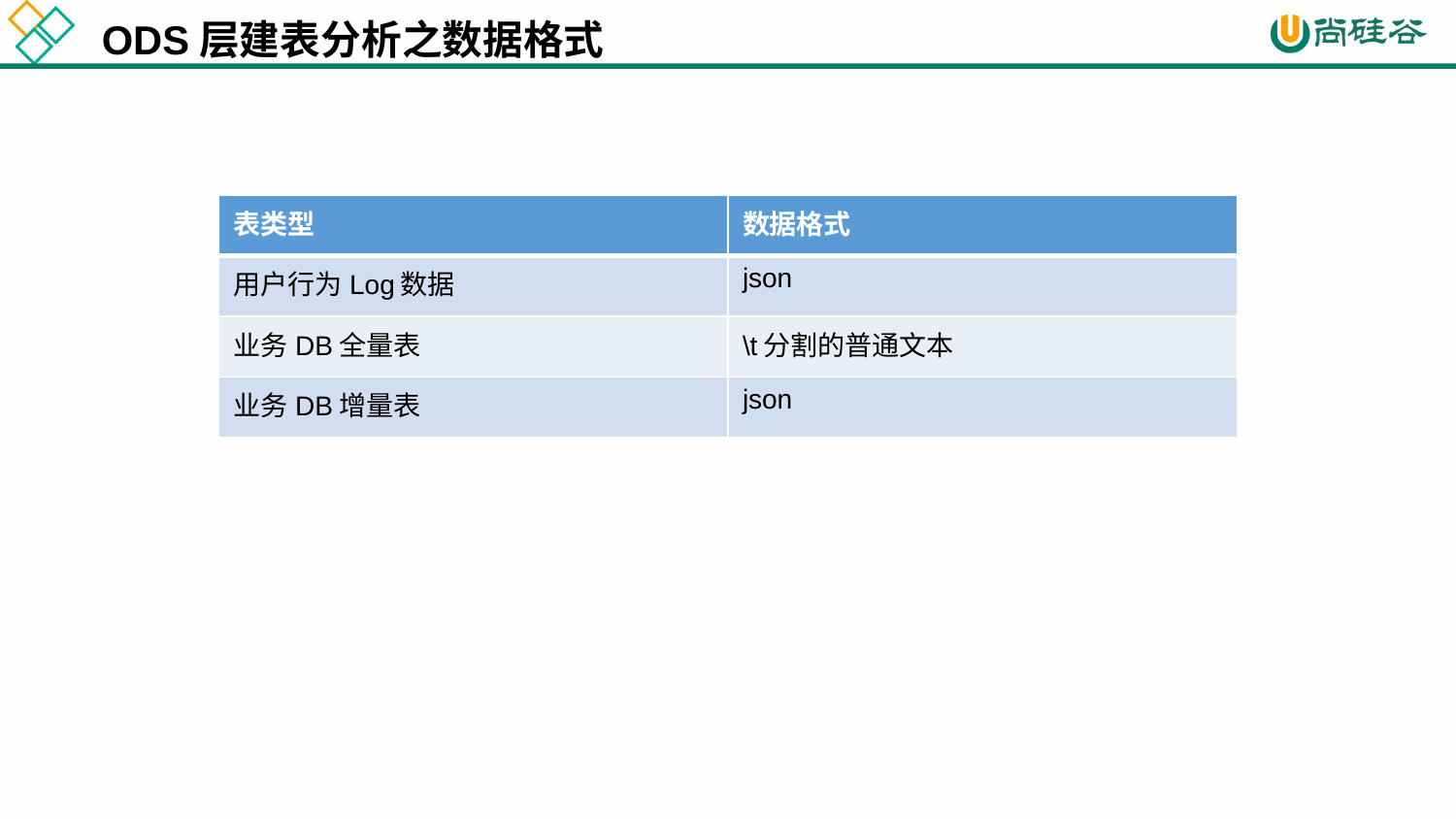

ODS层建表分析之数据格式
| 表类型 | 数据格式 |
| --- | --- |
| 用户行为Log数据 | json |
| 业务DB全量表 | \t分割的普通文本 |
| 业务DB增量表 | json |